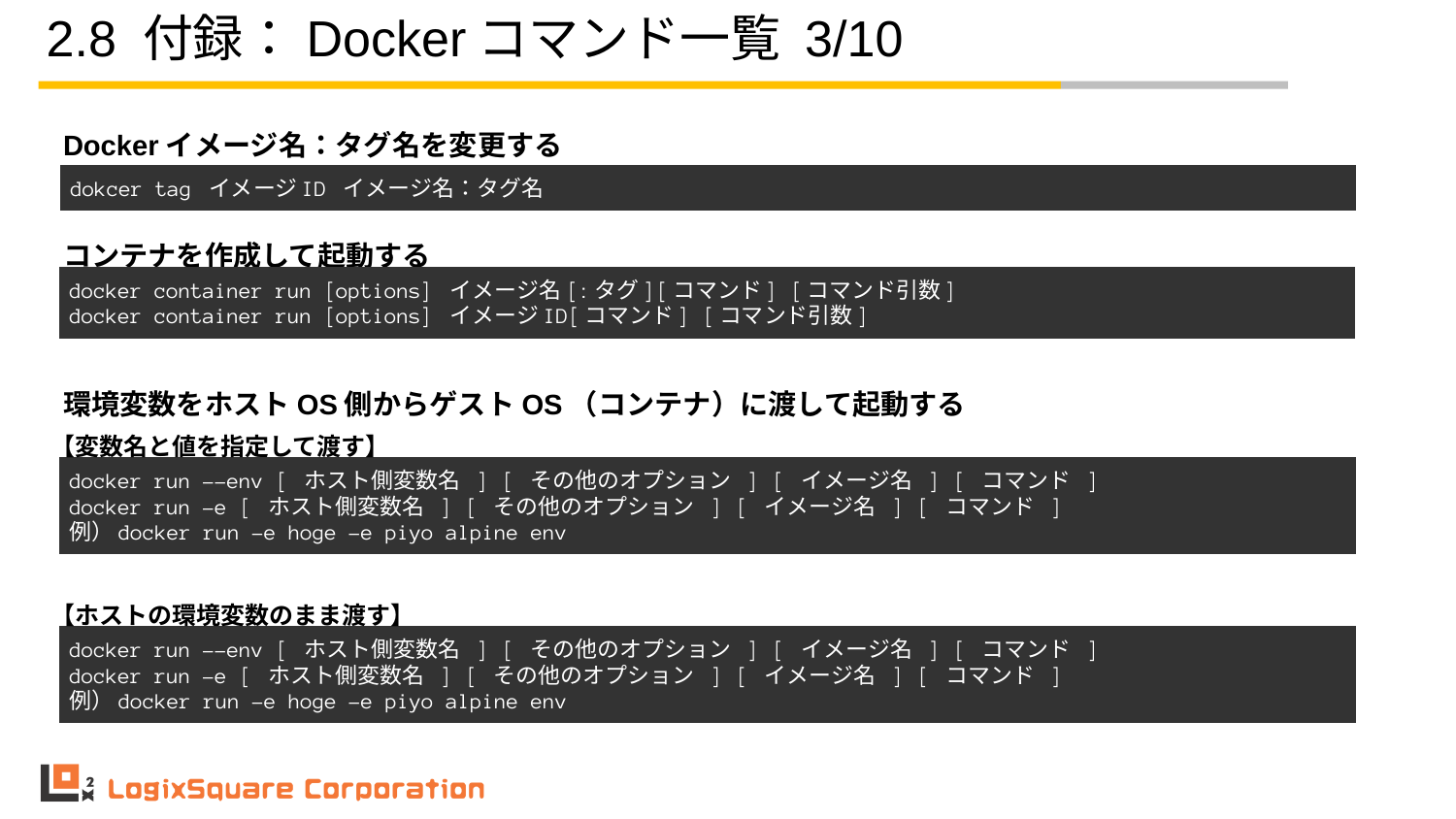

# 2.8 付録：Dockerコマンド一覧 3/10
Dockerイメージ名：タグ名を変更する
| dokcer tag イメージID イメージ名：タグ名 |
| --- |
コンテナを作成して起動する
| docker container run [options] イメージ名[:タグ][コマンド] [コマンド引数] docker container run [options] イメージID[コマンド] [コマンド引数] |
| --- |
環境変数をホストOS側からゲストOS（コンテナ）に渡して起動する
【変数名と値を指定して渡す】
| docker run --env [ ホスト側変数名 ] [ その他のオプション ] [ イメージ名 ] [ コマンド ] docker run -e [ ホスト側変数名 ] [ その他のオプション ] [ イメージ名 ] [ コマンド ] 例）docker run -e hoge -e piyo alpine env |
| --- |
【ホストの環境変数のまま渡す】
| docker run --env [ ホスト側変数名 ] [ その他のオプション ] [ イメージ名 ] [ コマンド ] docker run -e [ ホスト側変数名 ] [ その他のオプション ] [ イメージ名 ] [ コマンド ] 例）docker run -e hoge -e piyo alpine env |
| --- |